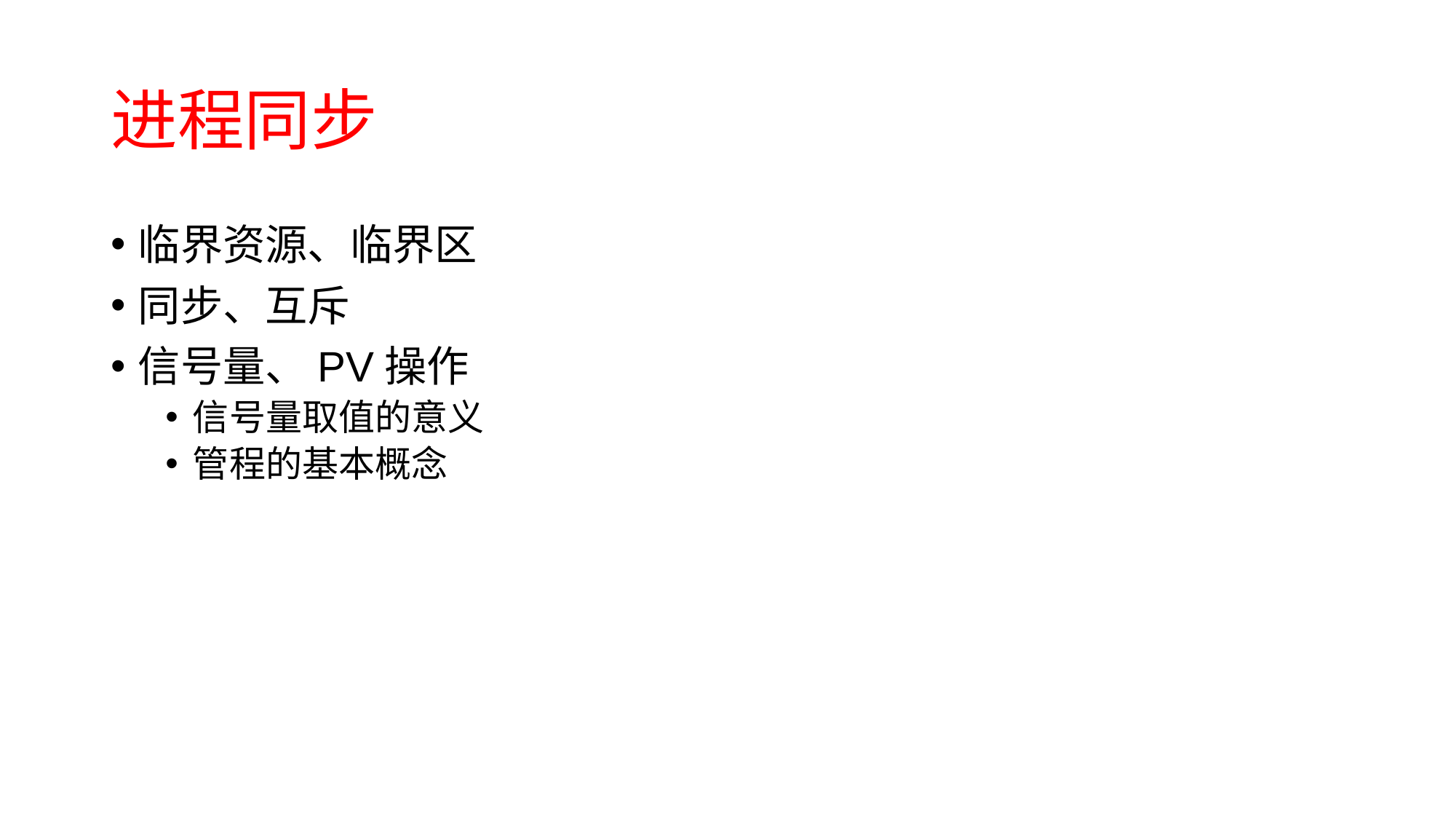

# 进程同步
临界资源、临界区
同步、互斥
信号量、PV操作
信号量取值的意义
管程的基本概念